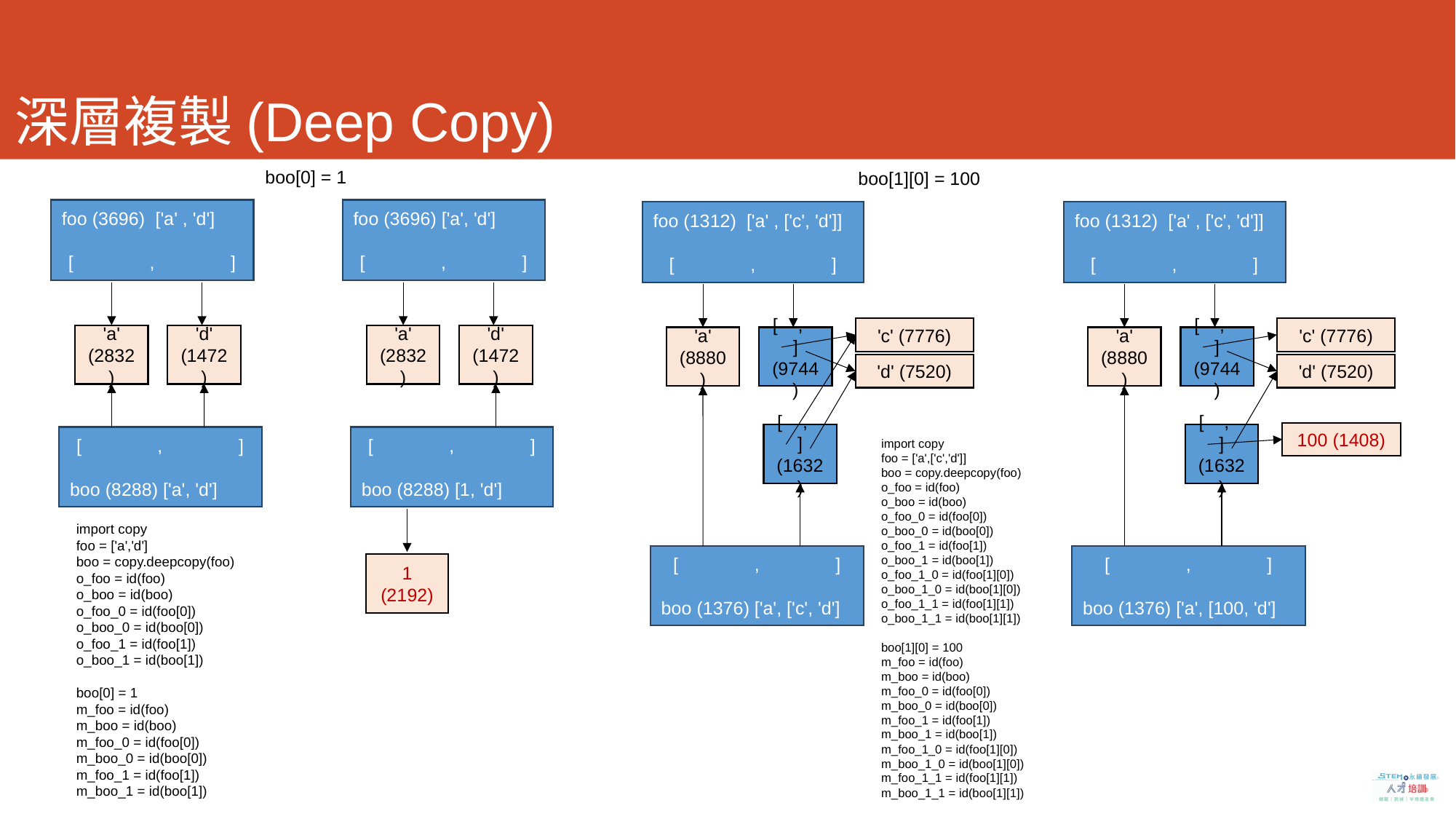

# 深層複製(Deep Copy)
boo[0] = 1
boo[1][0] = 100
foo (3696)  ['a' , 'd']

[               ,               ]
'a'
(2832)
'd'
(1472)
[               ,               ]

boo (8288) ['a', 'd']
foo (3696) ['a', 'd']

[               ,               ]
'a'
(2832)
'd'
(1472)
[               ,               ]

boo (8288) [1, 'd']
1
(2192)
foo (1312)  ['a' , ['c', 'd']]

[               ,               ]
'c' (7776)
[    ,    ]
(9744)
'd' (7520)
'a'
(8880)
[    ,    ]
(1632)
[               ,               ]

boo (1376) ['a', ['c', 'd']
foo (1312)  ['a' , ['c', 'd']]

[               ,               ]
'c' (7776)
[    ,    ]
(9744)
'd' (7520)
'a'
(8880)
[    ,    ]
(1632)
[               ,               ]

boo (1376) ['a', [100, 'd']
100 (1408)
import copy
foo = ['a',['c','d']]
boo = copy.deepcopy(foo)
o_foo = id(foo)
o_boo = id(boo)
o_foo_0 = id(foo[0])
o_boo_0 = id(boo[0])
o_foo_1 = id(foo[1])
o_boo_1 = id(boo[1])
o_foo_1_0 = id(foo[1][0])
o_boo_1_0 = id(boo[1][0])
o_foo_1_1 = id(foo[1][1])
o_boo_1_1 = id(boo[1][1])

boo[1][0] = 100
m_foo = id(foo)
m_boo = id(boo)
m_foo_0 = id(foo[0])
m_boo_0 = id(boo[0])
m_foo_1 = id(foo[1])
m_boo_1 = id(boo[1])
m_foo_1_0 = id(foo[1][0])
m_boo_1_0 = id(boo[1][0])
m_foo_1_1 = id(foo[1][1])
m_boo_1_1 = id(boo[1][1])
import copy
foo = ['a','d']
boo = copy.deepcopy(foo)
o_foo = id(foo)
o_boo = id(boo)
o_foo_0 = id(foo[0])
o_boo_0 = id(boo[0])
o_foo_1 = id(foo[1])
o_boo_1 = id(boo[1])

boo[0] = 1
m_foo = id(foo)
m_boo = id(boo)
m_foo_0 = id(foo[0])
m_boo_0 = id(boo[0])
m_foo_1 = id(foo[1])
m_boo_1 = id(boo[1])